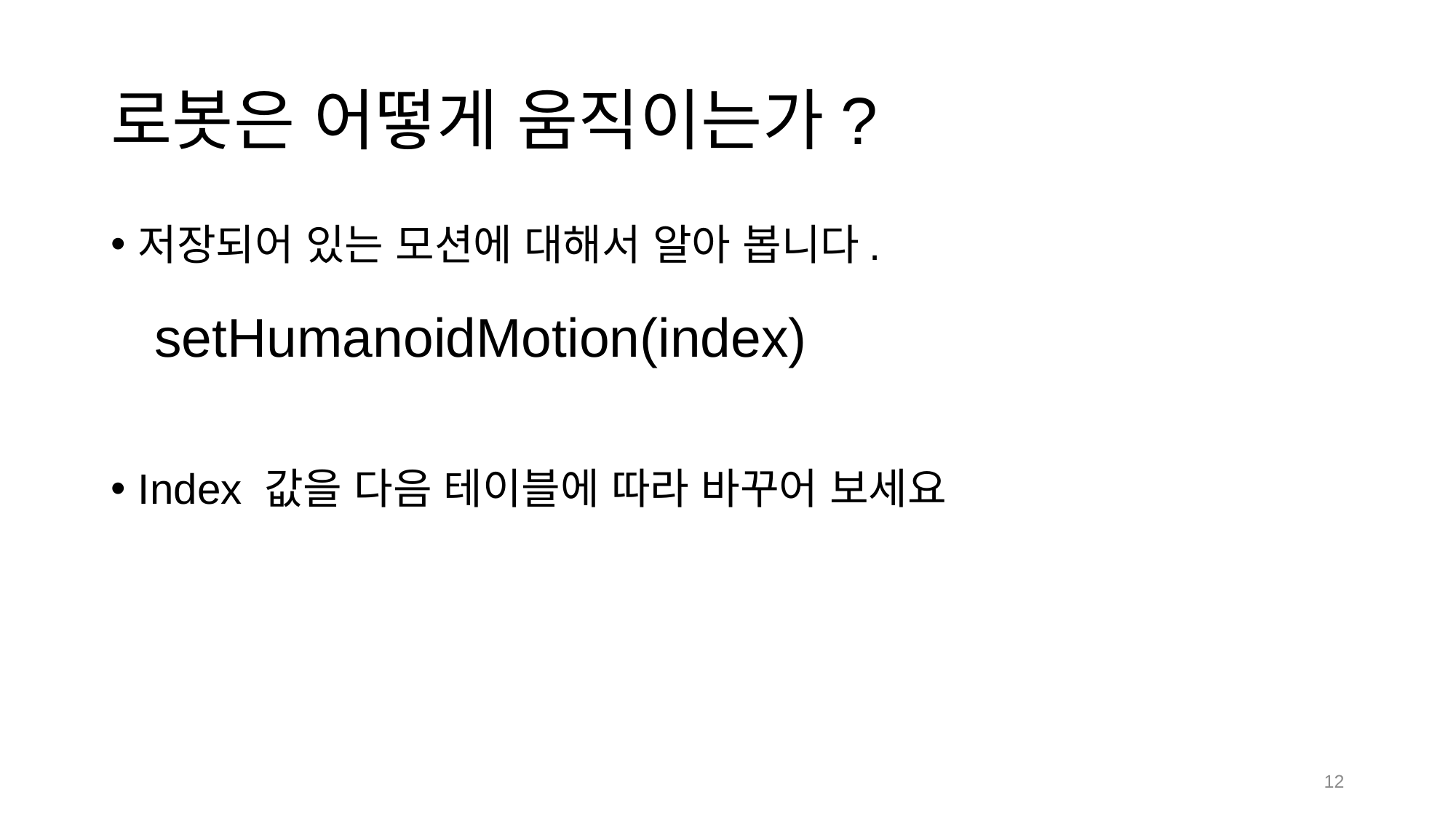

# 로봇은 어떻게 움직이는가?
저장되어 있는 모션에 대해서 알아 봅니다.

Index 값을 다음 테이블에 따라 바꾸어 보세요

setHumanoidMotion(index)
12